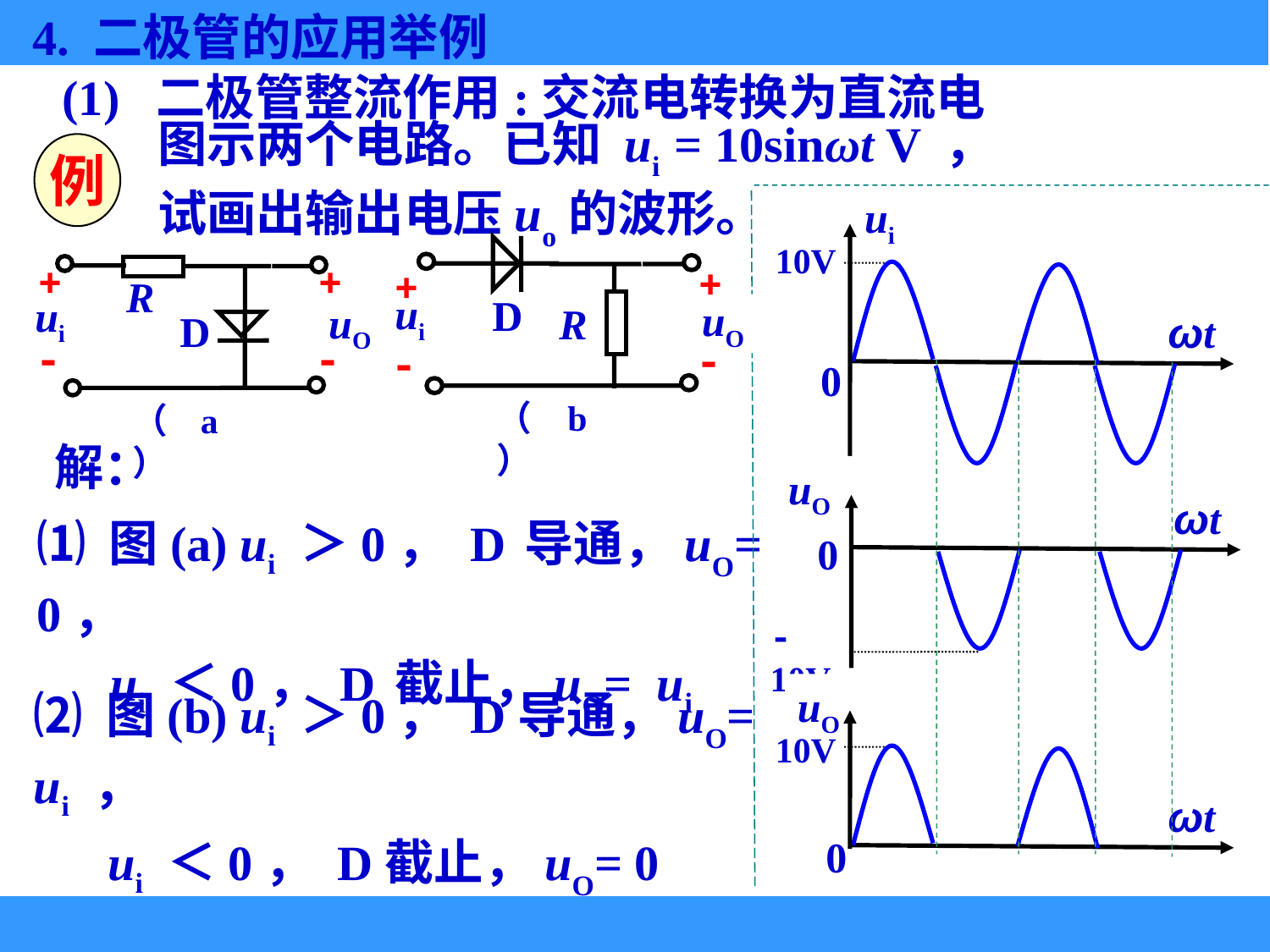

4. 二极管的应用举例
(1)  二极管整流作用:交流电转换为直流电
 图示两个电路。已知 ui  = 10sinωt V ，
 试画出输出电压uo的波形。

例
ui

10V

ωt
0

ui
D

uO
R

（b）
+
-
+
-
+
-
+
-

R
ui

uO
D

（a）

解：
uO
ωt

0

-10V

⑴ 图(a) ui ＞0， D 导通，uO= 0，
      ui ＜0， D 截止，uO=  ui
uO

10V

ωt
0

⑵ 图(b) ui ＞0， D导通，uO= ui ，
      ui ＜0， D截止，uO= 0